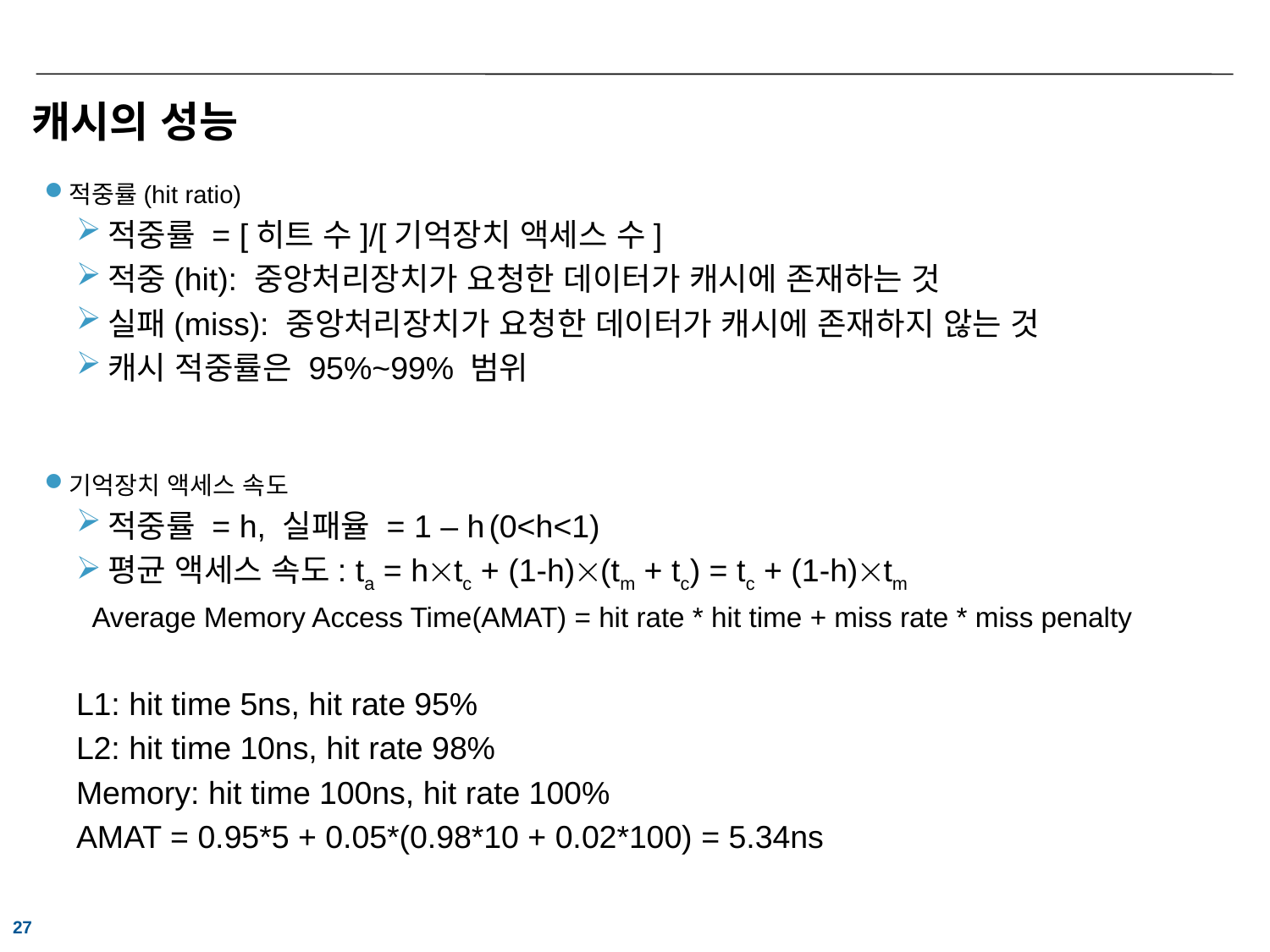

# 캐시의 성능
적중률(hit ratio)
적중률 = [히트 수]/[기억장치 액세스 수]
적중(hit): 중앙처리장치가 요청한 데이터가 캐시에 존재하는 것
실패(miss): 중앙처리장치가 요청한 데이터가 캐시에 존재하지 않는 것
캐시 적중률은 95%~99% 범위

기억장치 액세스 속도
적중률 = h, 실패율 = 1 – h	(0<h<1)
평균 액세스 속도: ta = h×tc + (1-h)×(tm + tc) = tc + (1-h)×tm
  Average Memory Access Time(AMAT) = hit rate * hit time + miss rate * miss penalty

L1: hit time 5ns, hit rate 95%
L2: hit time 10ns, hit rate 98%
Memory: hit time 100ns, hit rate 100%
AMAT = 0.95*5 + 0.05*(0.98*10 + 0.02*100) = 5.34ns

27